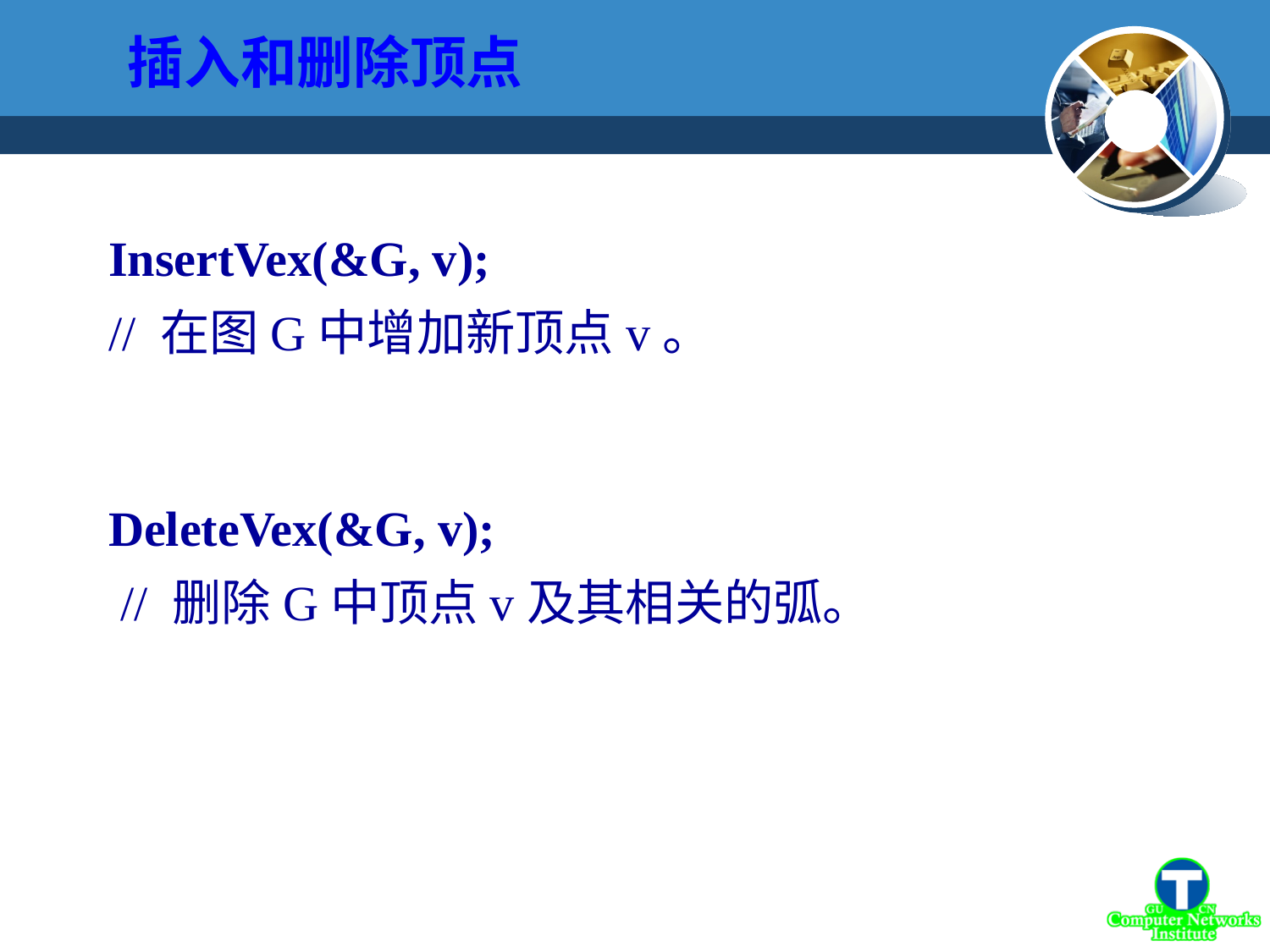

插入和删除顶点
InsertVex(&G, v);
// 在图G中增加新顶点v。
DeleteVex(&G, v);
 // 删除G中顶点v及其相关的弧。
18